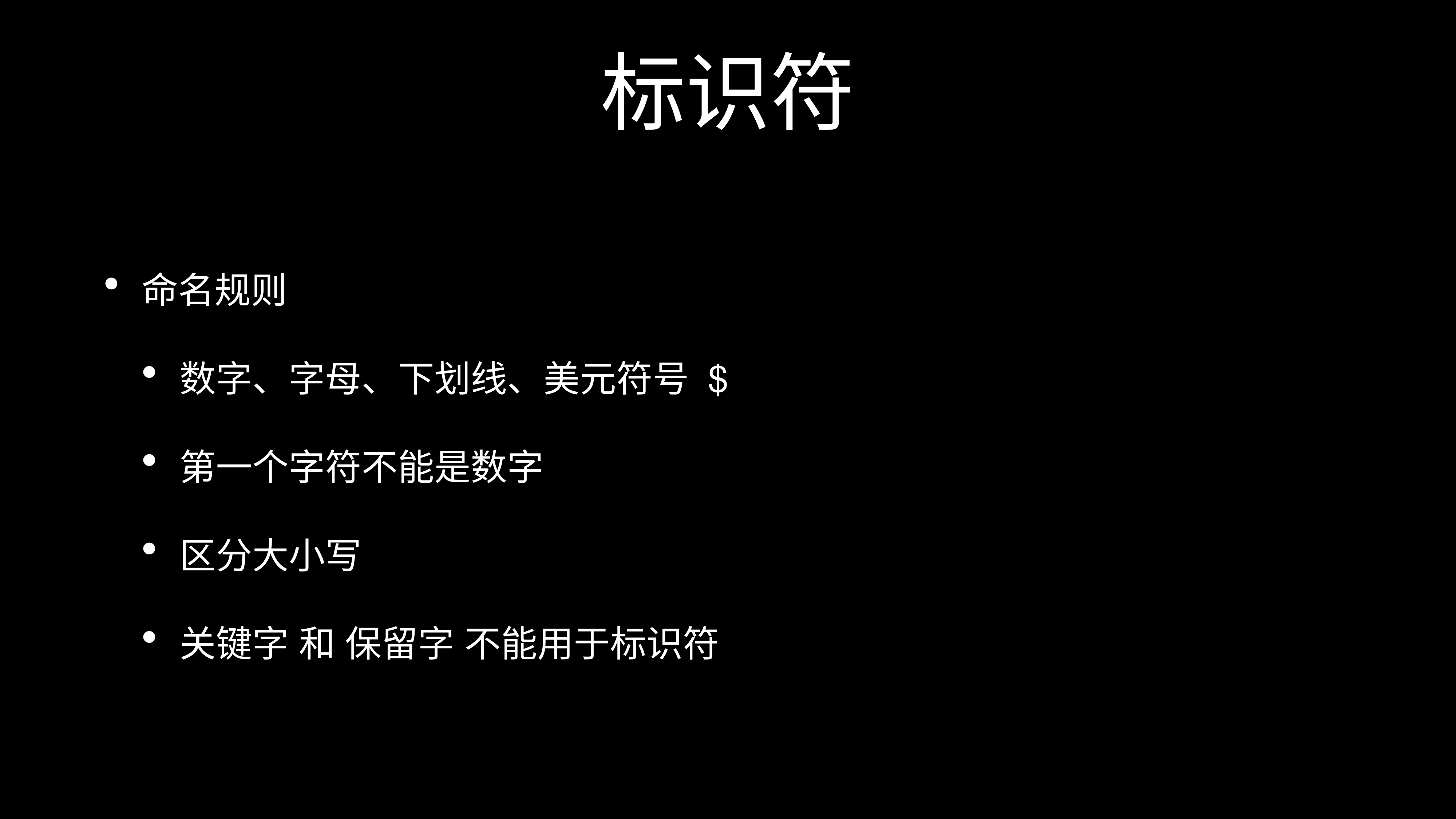

# 标识符
命名规则
数字、字母、下划线、美元符号 $
第一个字符不能是数字
区分大小写
关键字 和 保留字 不能用于标识符